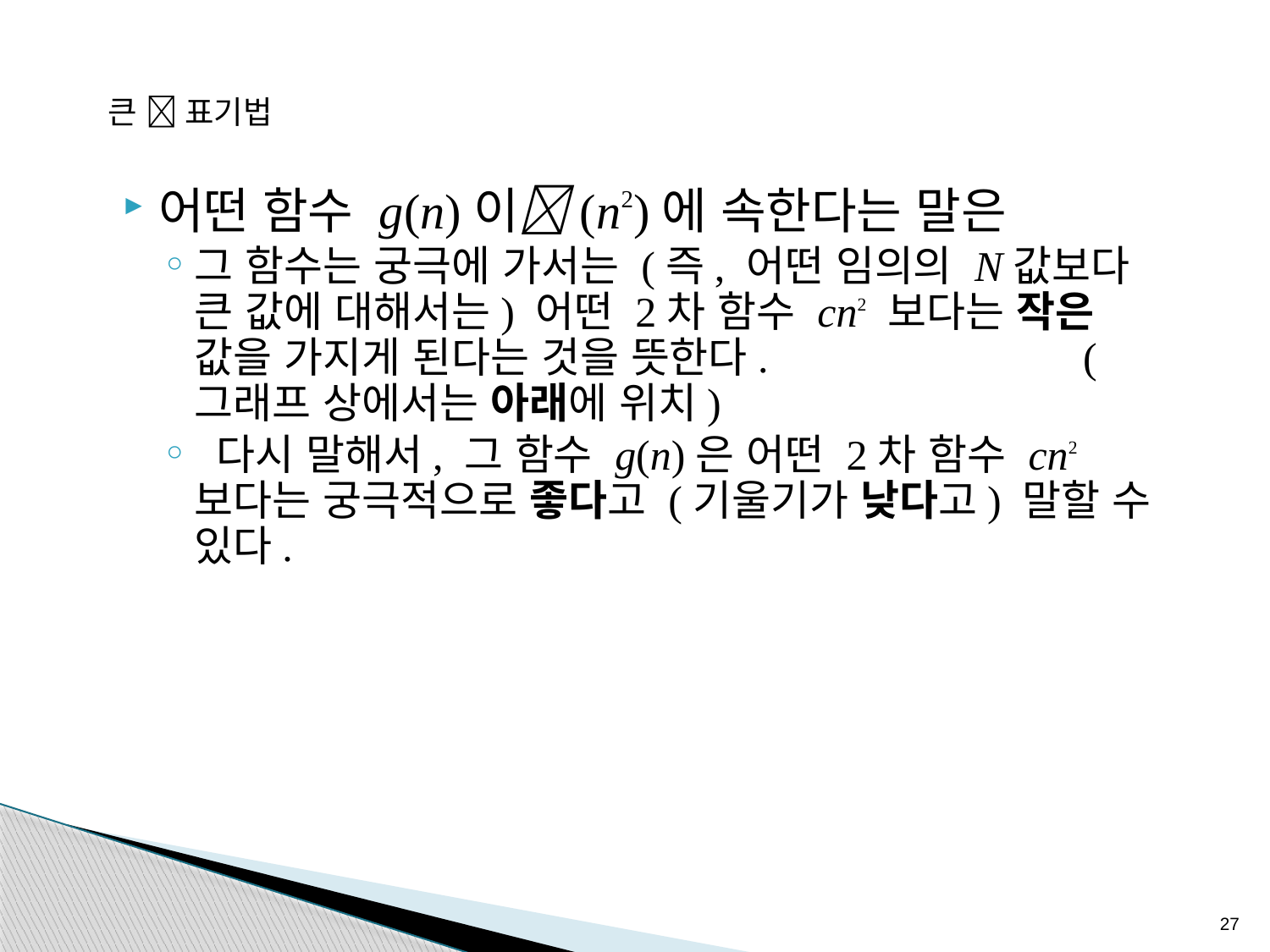

큰 Ο 표기법
어떤 함수 g(n)이Ο(n2)에 속한다는 말은
그 함수는 궁극에 가서는 (즉, 어떤 임의의 N값보다 큰 값에 대해서는) 어떤 2차 함수 cn2 보다는 작은 값을 가지게 된다는 것을 뜻한다. 			(그래프 상에서는 아래에 위치)
 다시 말해서, 그 함수 g(n)은 어떤 2차 함수 cn2 보다는 궁극적으로 좋다고 (기울기가 낮다고) 말할 수 있다.
27